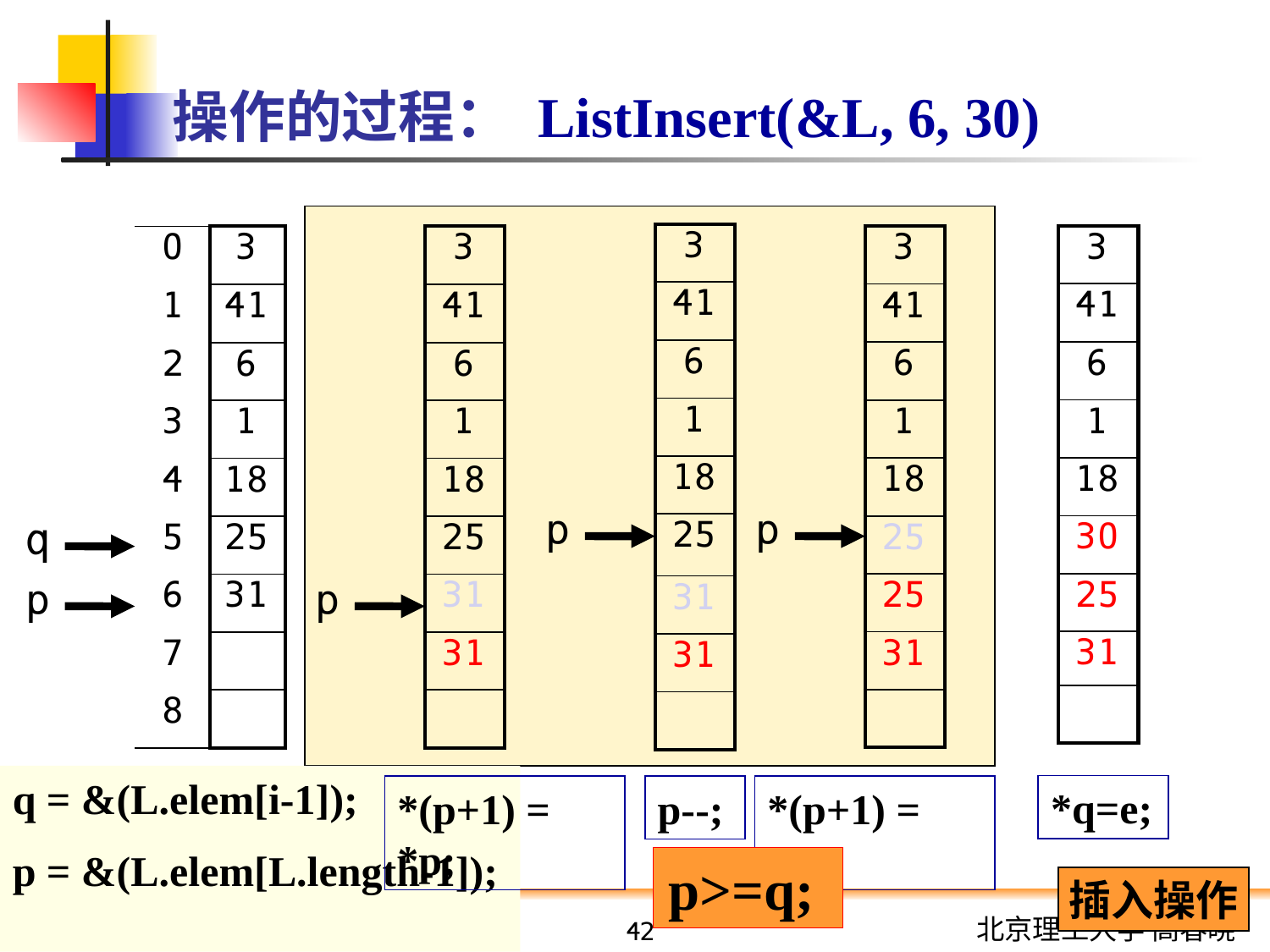

# 操作的过程： ListInsert(&L, 6, 30)

| 3 |
| --- |
| 41 |
| 6 |
| 1 |
| 18 |
| 25 |
| 31 |
| 31 |
|  |
| 3 |
| --- |
| 41 |
| 6 |
| 1 |
| 18 |
| 30 |
| 25 |
| 31 |
|  |
| 3 |
| --- |
| 41 |
| 6 |
| 1 |
| 18 |
| 25 |
| 25 |
| 31 |
|  |
| 0 | 3 |
| --- | --- |
| 1 | 41 |
| 2 | 6 |
| 3 | 1 |
| 4 | 18 |
| 5 | 25 |
| 6 | 31 |
| 7 |  |
| 8 |  |
| 3 |
| --- |
| 41 |
| 6 |
| 1 |
| 18 |
| 25 |
| 31 |
| 31 |
|  |
p

p

q

p

p

q = &(L.elem[i-1]);
p = &(L.elem[L.length-1]);
*q=e;
*(p+1) = *p;
p--;
*(p+1) = *p;
p>=q;
插入操作
42